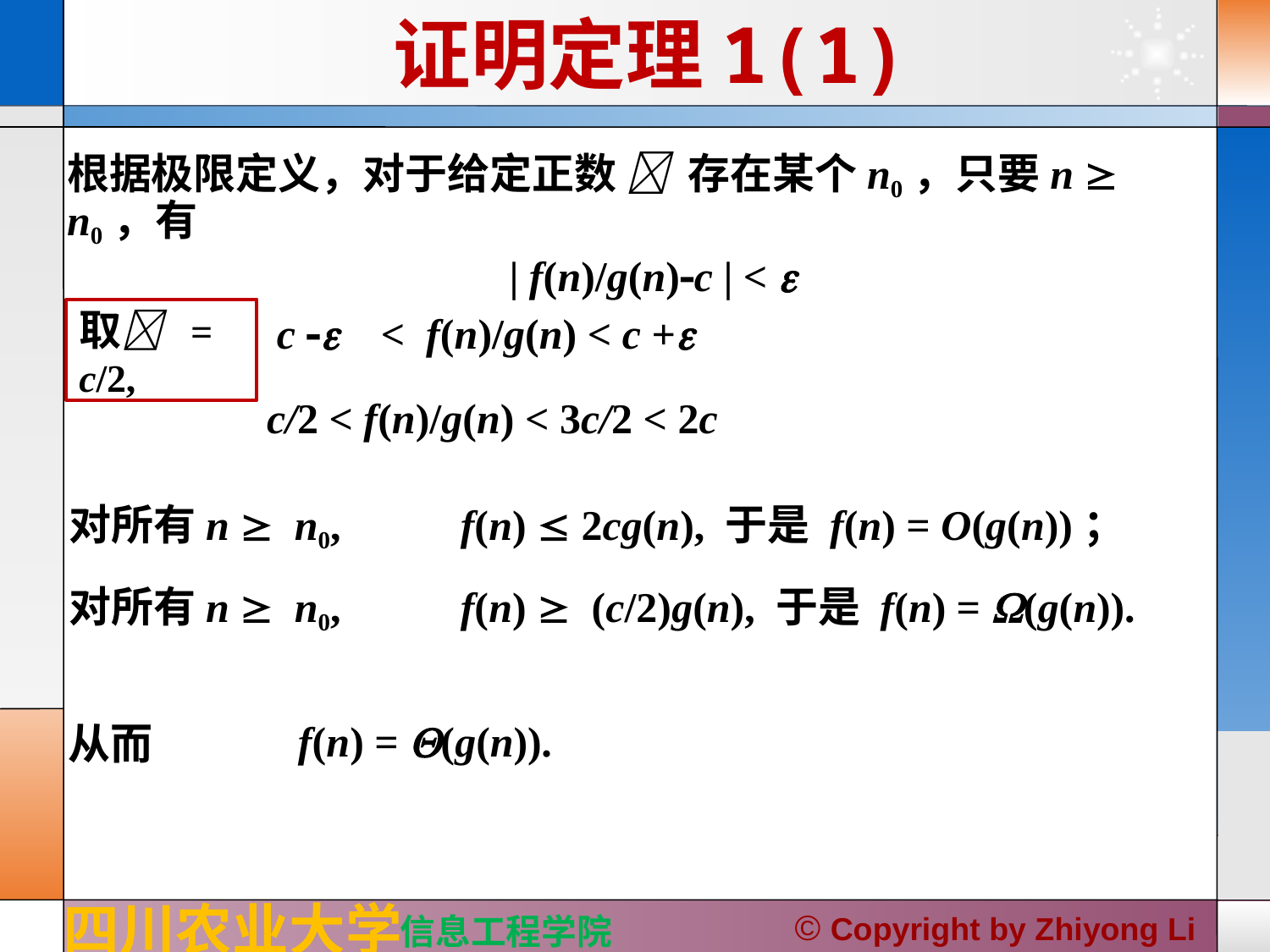

# 证明定理1(1)
根据极限定义，对于给定正数 ε  存在某个n0，只要n ≥ n0，有
| f(n)/g(n)−c | < ε
取ε  = c/2,
c −ε	<	f(n)/g(n) < c +ε
c/2 < f(n)/g(n) < 3c/2 < 2c
对所有n ≥ n0,	 f(n) ≤ 2cg(n), 于是 f(n) = O(g(n))；
对所有n ≥ n0,	 f(n) ≥ (c/2)g(n), 于是 f(n) = Ω(g(n)).
f(n) = Θ(g(n)).
从而